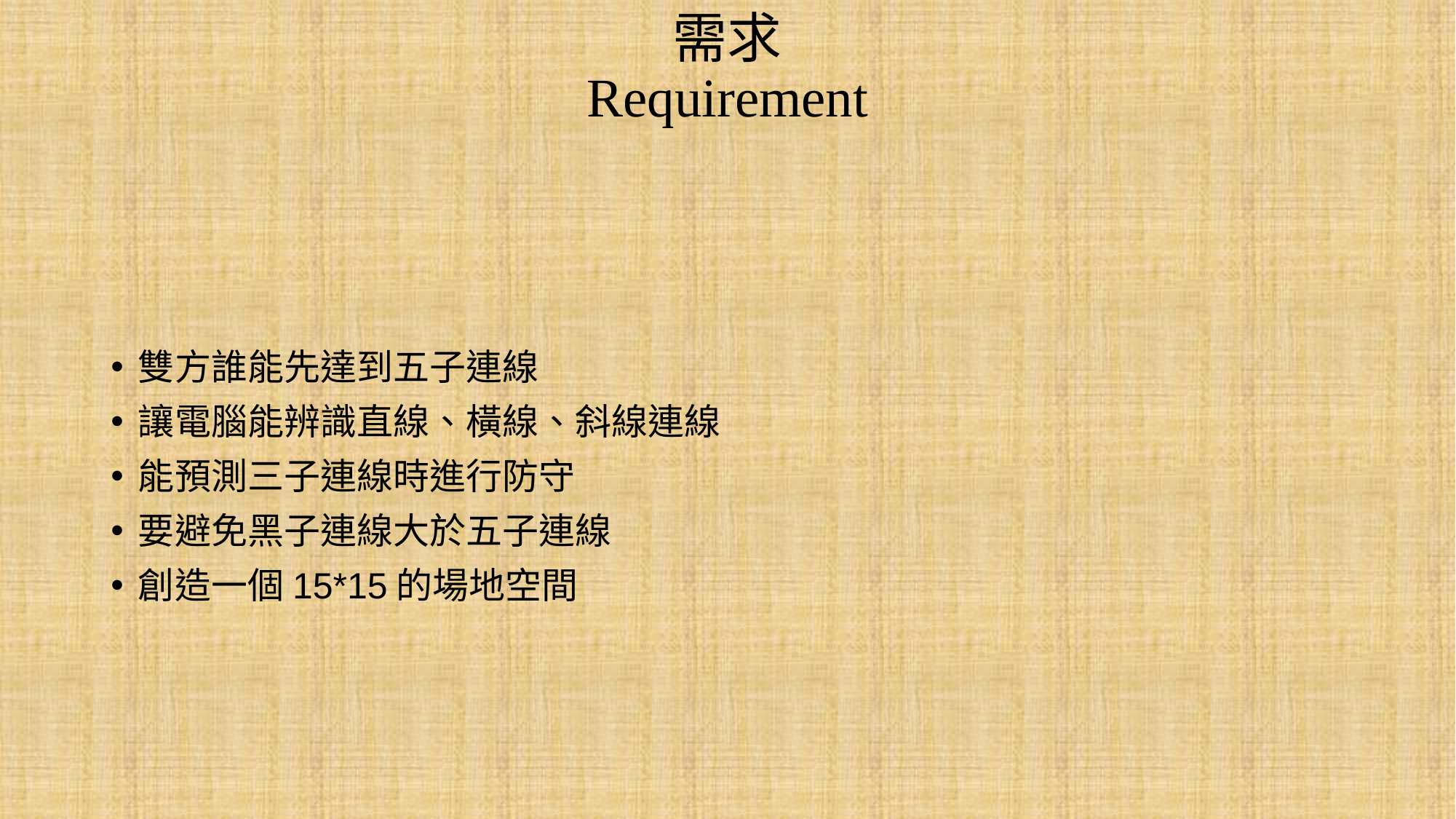

# 需求 Requirement
雙方誰能先達到五子連線
讓電腦能辨識直線、橫線、斜線連線
能預測三子連線時進行防守
要避免黑子連線大於五子連線
創造一個15*15的場地空間